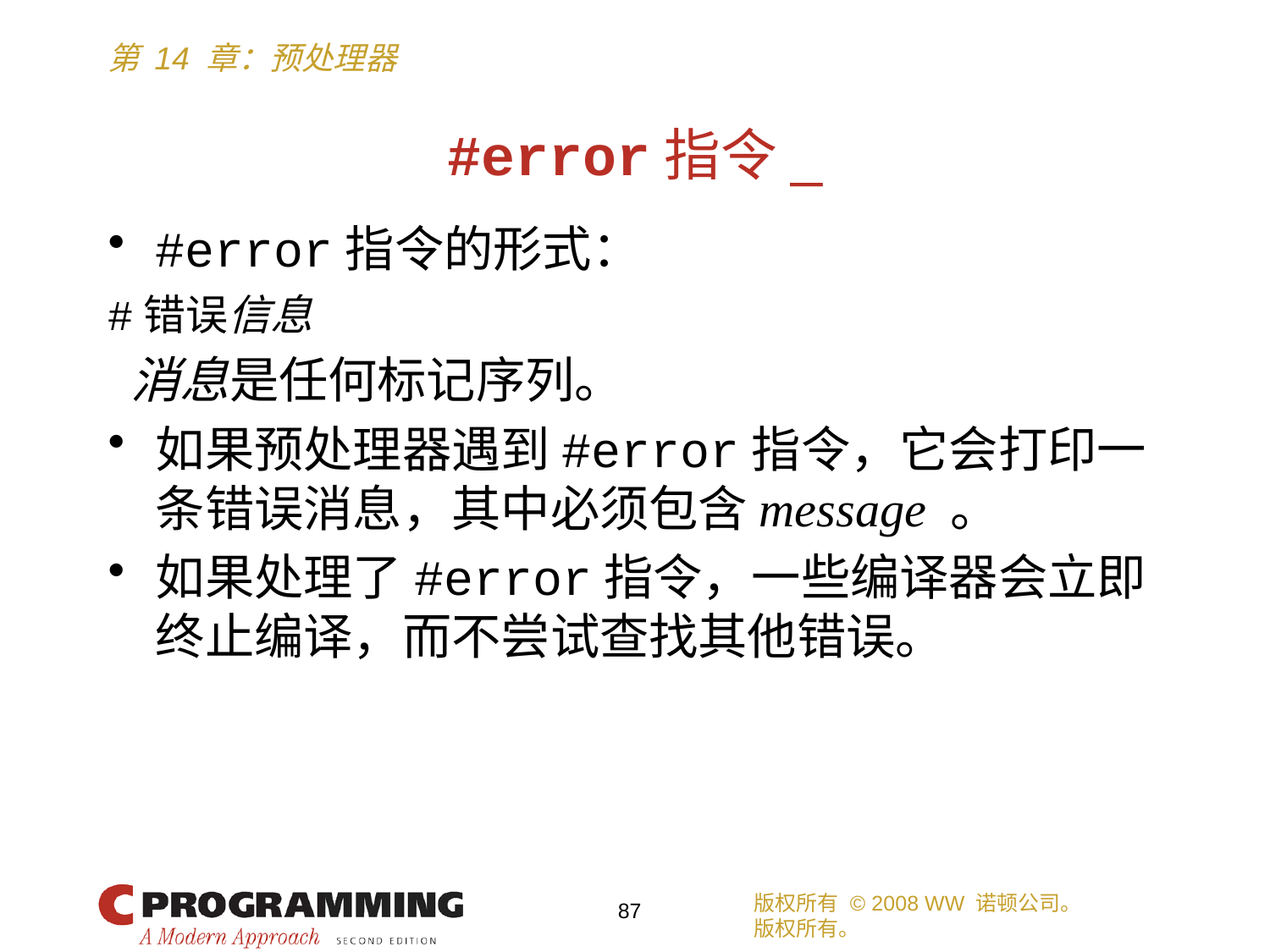

# #error指令_
#error指令的形式：
#错误信息
 消息是任何标记序列。
如果预处理器遇到#error指令，它会打印一条错误消息，其中必须包含message 。
如果处理了#error指令，一些编译器会立即终止编译，而不尝试查找其他错误。
版权所有 © 2008 WW 诺顿公司。
版权所有。
87